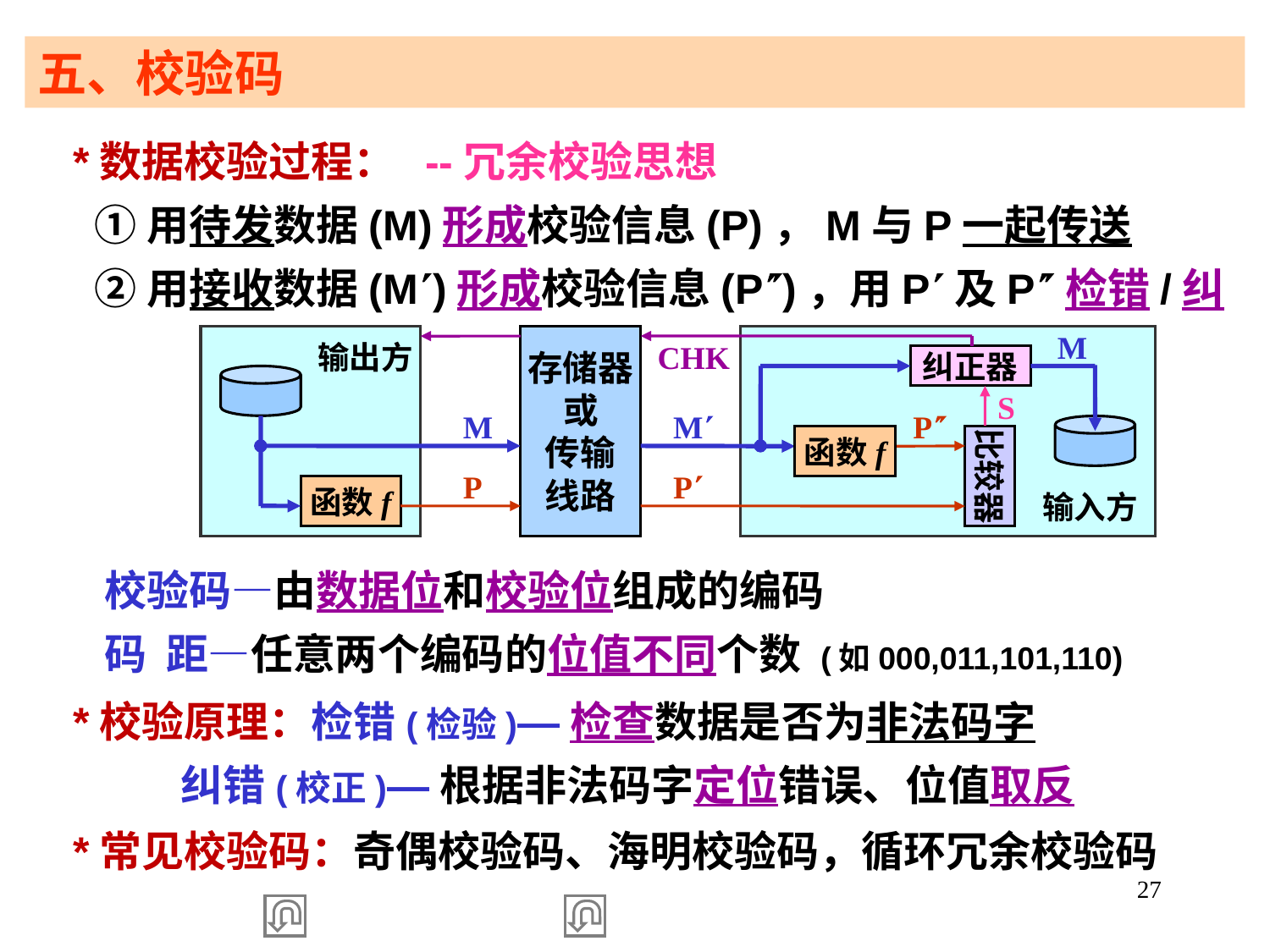

五、校验码
   *数据校验过程：  --冗余校验思想
      ①用待发数据(M)形成校验信息(P)，M与P一起传送
      ②用接收数据(M′)形成校验信息(P″)，用P′及P″检错/纠错

存储器
或
传输
线路

M

输出方

CHK
纠正器

S
M
M′
P″

函数f
比较器

P
P′
函数f
输入方

S
      校验码—由数据位和校验位组成的编码
      码  距—任意两个编码的位值不同个数 (如000,011,101,110)
   *校验原理：检错(检验)—检查数据是否为非法码字
              纠错(校正)—根据非法码字定位错误、位值取反
   *常见校验码：奇偶校验码、海明校验码，循环冗余校验码
27